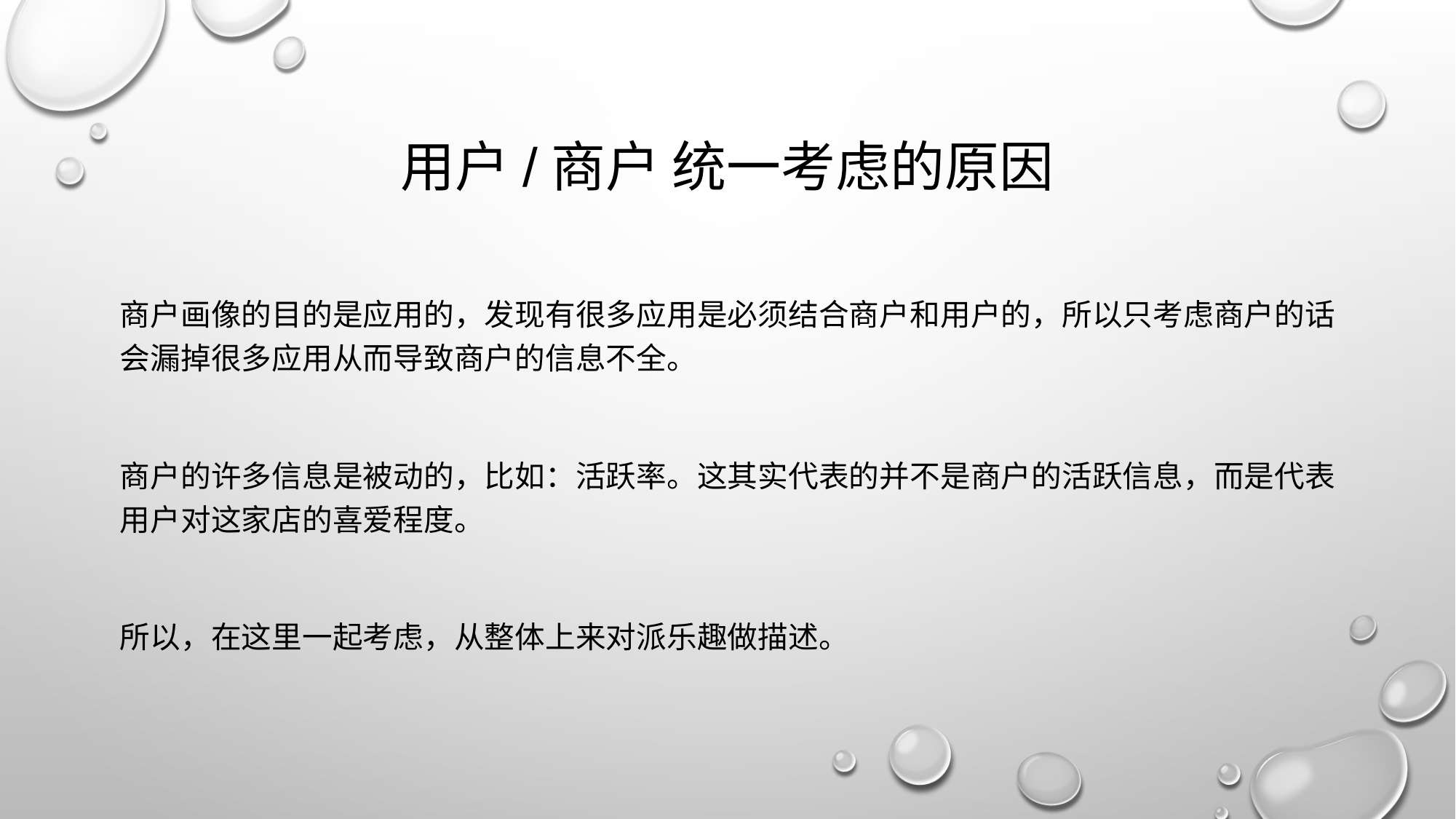

# 用户/商户 统一考虑的原因
商户画像的目的是应用的，发现有很多应用是必须结合商户和用户的，所以只考虑商户的话会漏掉很多应用从而导致商户的信息不全。

商户的许多信息是被动的，比如：活跃率。这其实代表的并不是商户的活跃信息，而是代表用户对这家店的喜爱程度。

所以，在这里一起考虑，从整体上来对派乐趣做描述。